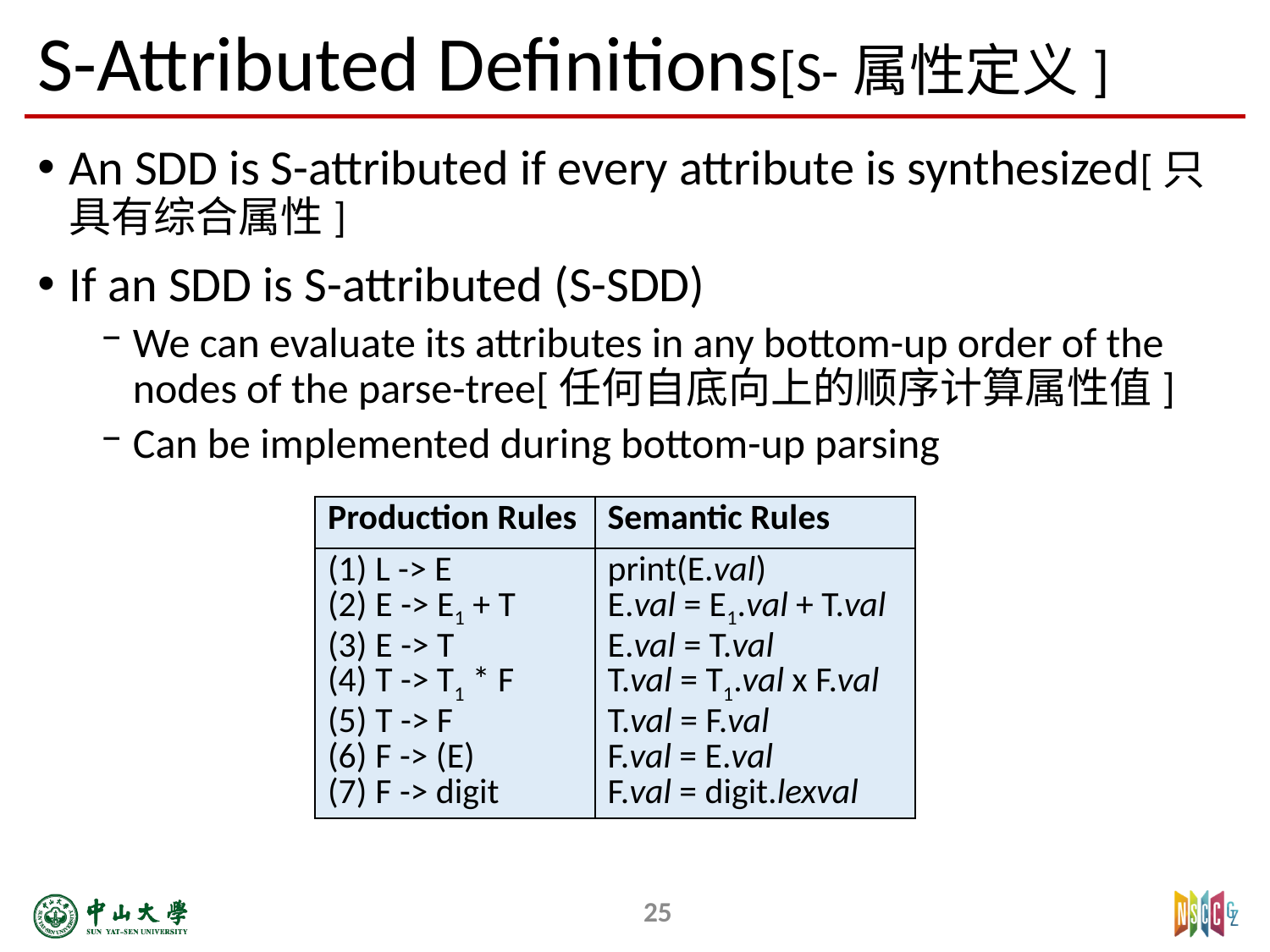

# S-Attributed Definitions[S-属性定义]
An SDD is S-attributed if every attribute is synthesized[只具有综合属性]
If an SDD is S-attributed (S-SDD)
We can evaluate its attributes in any bottom-up order of the nodes of the parse-tree[任何自底向上的顺序计算属性值]
Can be implemented during bottom-up parsing
| Production Rules | Semantic Rules |
| --- | --- |
| L -> E E -> E1 + T E -> T T -> T1 \* F T -> F F -> (E) F -> digit | print(E.val) E.val = E1.val + T.val E.val = T.val T.val = T1.val x F.val T.val = F.val F.val = E.val F.val = digit.lexval |
25